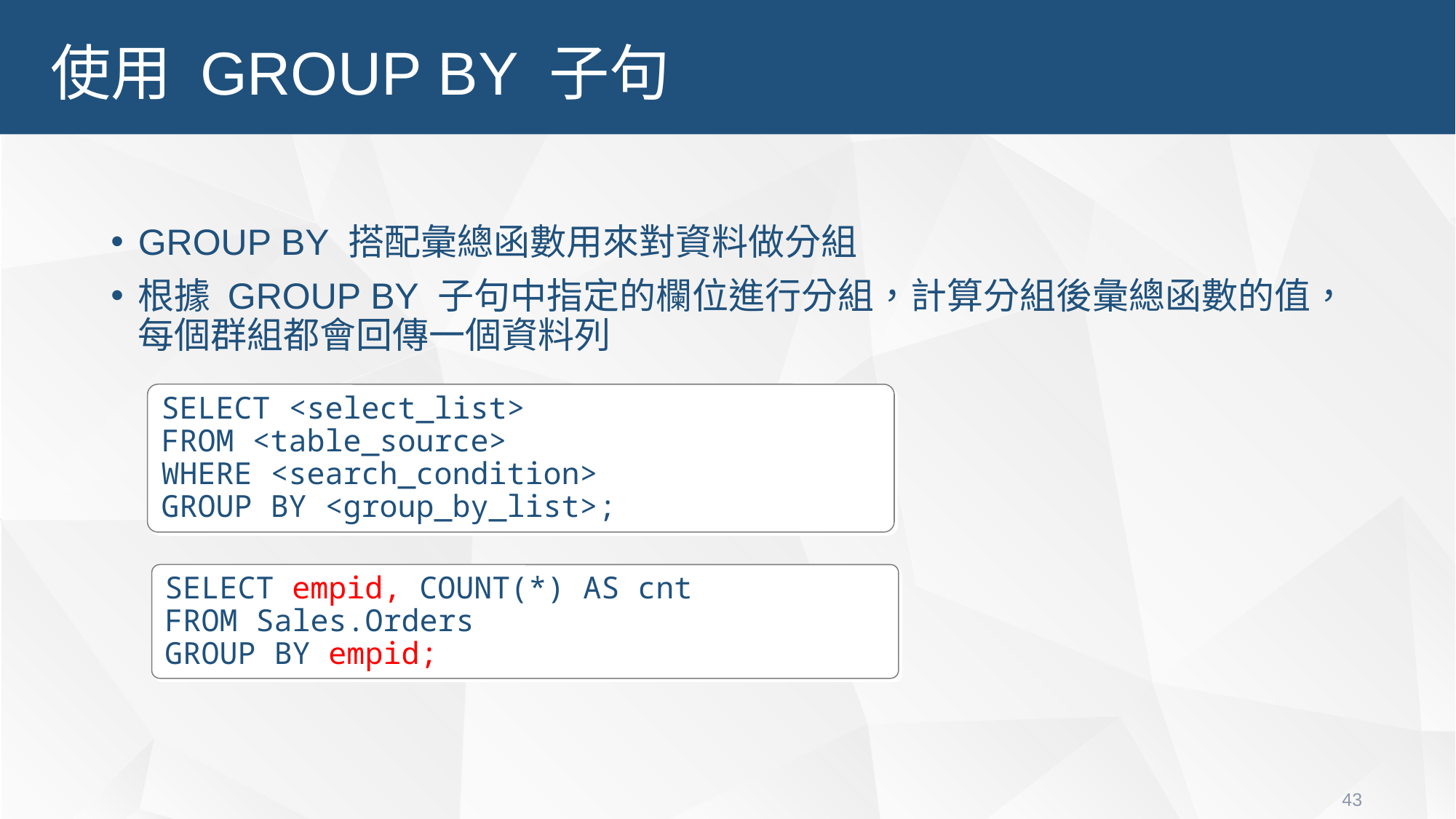

使用 GROUP BY 子句
GROUP BY 搭配彙總函數用來對資料做分組
根據 GROUP BY 子句中指定的欄位進行分組，計算分組後彙總函數的值，每個群組都會回傳一個資料列

SELECT <select_list>
FROM <table_source>
WHERE <search_condition>
GROUP BY <group_by_list>;
SELECT empid, COUNT(*) AS cnt
FROM Sales.Orders
GROUP BY empid;